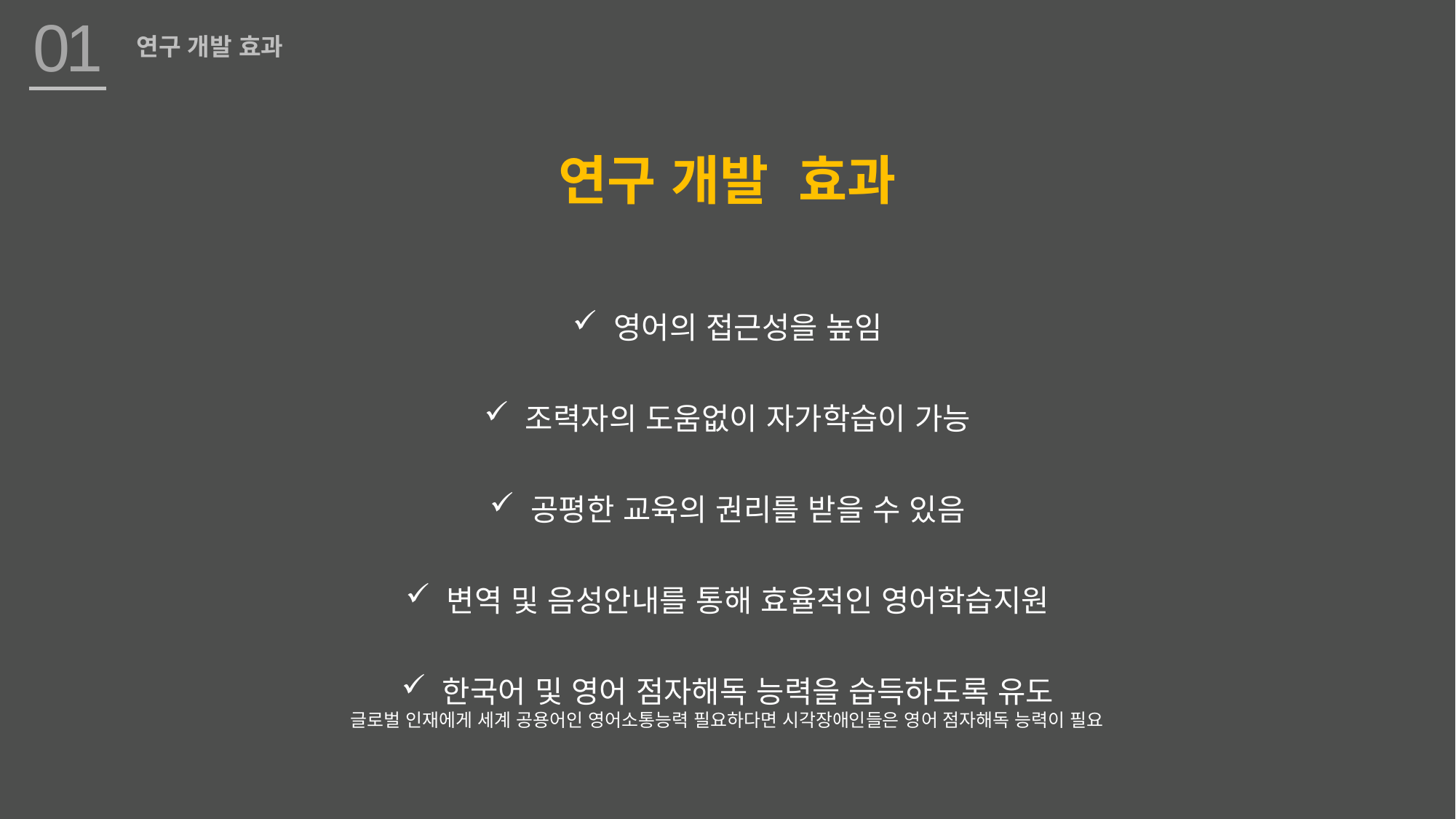

01
연구 개발 효과
연구 개발  효과
영어의 접근성을 높임
조력자의 도움없이 자가학습이 가능
공평한 교육의 권리를 받을 수 있음
변역 및 음성안내를 통해 효율적인 영어학습지원
한국어 및 영어 점자해독 능력을 습득하도록 유도
글로벌 인재에게 세계 공용어인 영어소통능력 필요하다면 시각장애인들은 영어 점자해독 능력이 필요